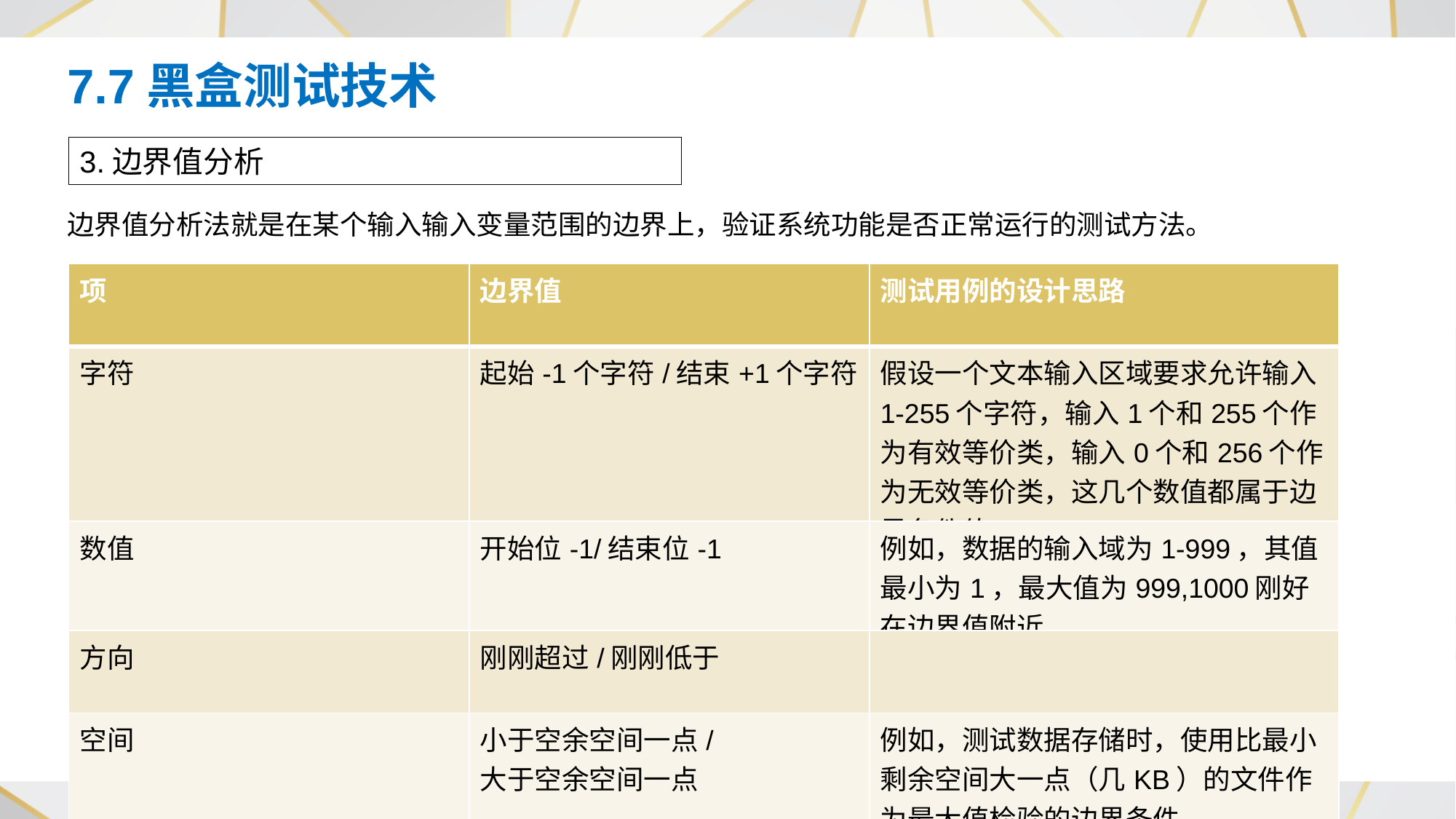

7.7黑盒测试技术
3.边界值分析
边界值分析法就是在某个输入输入变量范围的边界上，验证系统功能是否正常运行的测试方法。
| 项 | 边界值 | 测试用例的设计思路 |
| --- | --- | --- |
| 字符 | 起始-1个字符/结束+1个字符 | 假设一个文本输入区域要求允许输入1-255个字符，输入1个和255个作为有效等价类，输入0个和256个作为无效等价类，这几个数值都属于边界条件值。 |
| 数值 | 开始位-1/结束位-1 | 例如，数据的输入域为1-999，其值最小为1，最大值为999,1000刚好在边界值附近。 |
| 方向 | 刚刚超过/刚刚低于 |  |
| 空间 | 小于空余空间一点/ 大于空余空间一点 | 例如，测试数据存储时，使用比最小剩余空间大一点（几KB）的文件作为最大值检验的边界条件 |